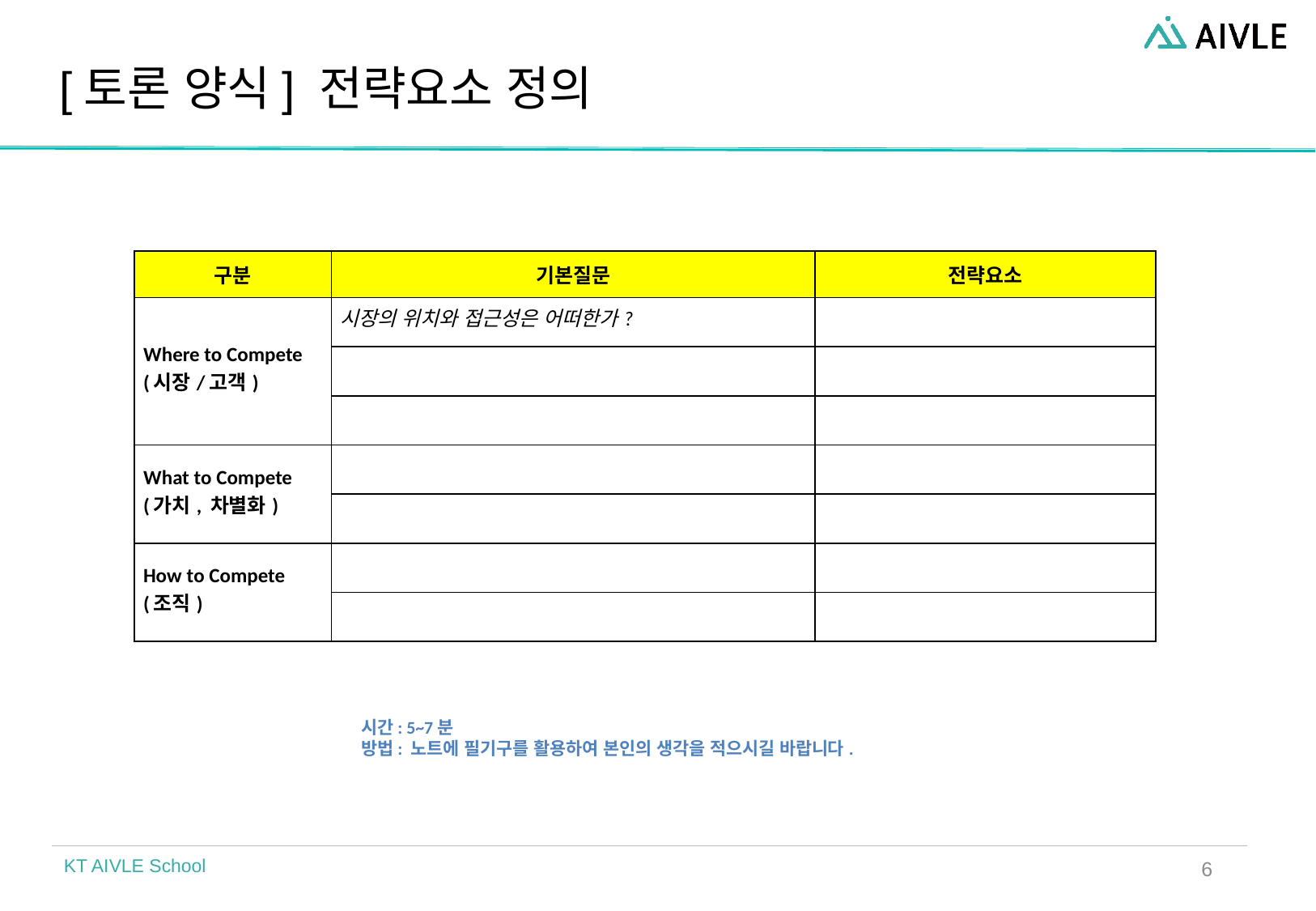

# [토론 양식] 전략요소 정의
| 구분 | 기본질문 | 전략요소 |
| --- | --- | --- |
| Where to Compete (시장/고객) | 시장의 위치와 접근성은 어떠한가? |  |
|  |  |  |
|  |  |  |
| What to Compete (가치, 차별화) |  |  |
|  |  |  |
| How to Compete (조직) |  |  |
|  |  |  |
시간: 5~7분
방법: 노트에 필기구를 활용하여 본인의 생각을 적으시길 바랍니다.